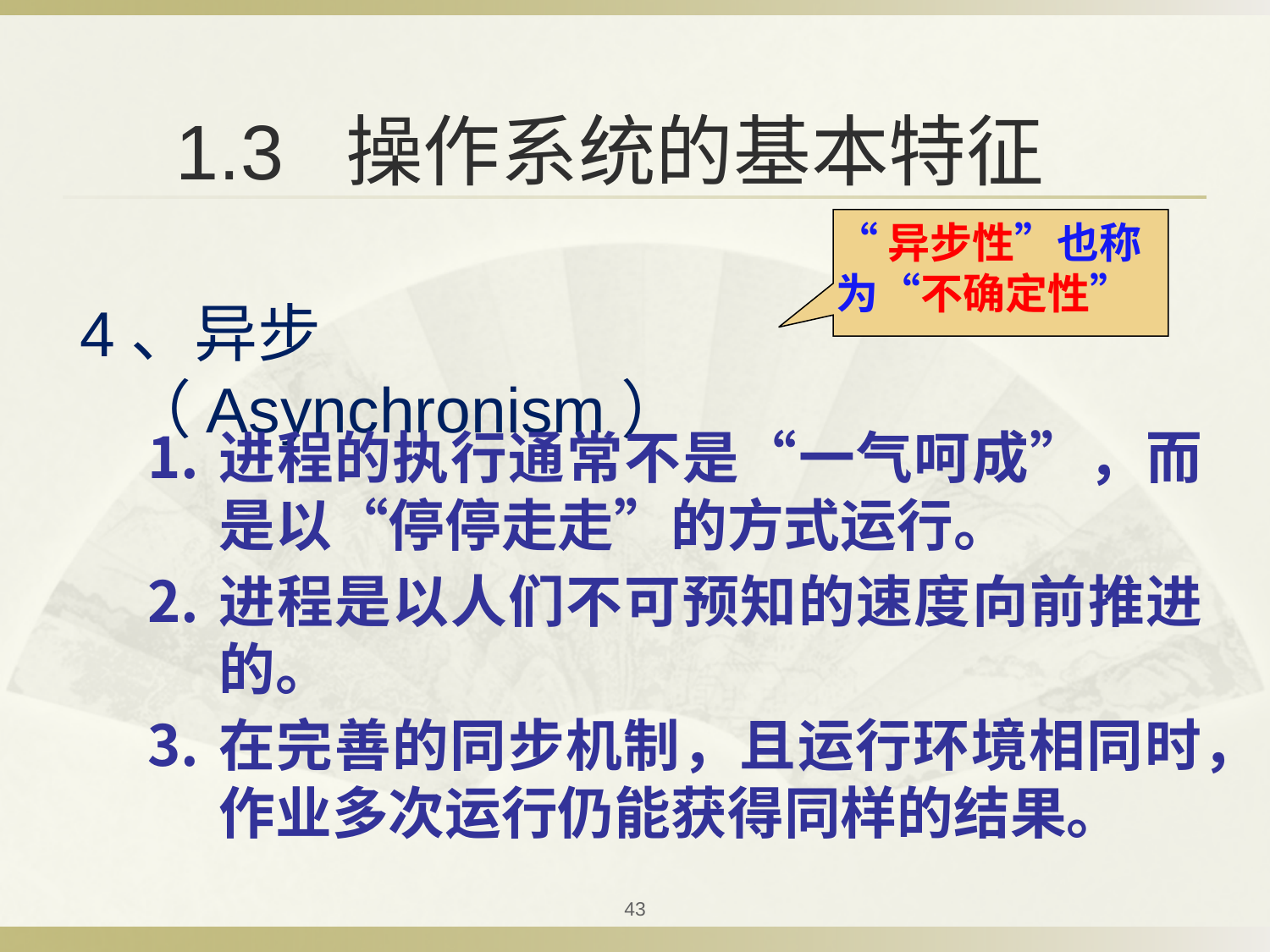

# 1.3  操作系统的基本特征
“异步性”也称为“不确定性”
4、异步（Asynchronism）
进程的执行通常不是“一气呵成”，而是以“停停走走”的方式运行。
进程是以人们不可预知的速度向前推进的。
在完善的同步机制，且运行环境相同时，作业多次运行仍能获得同样的结果。
43